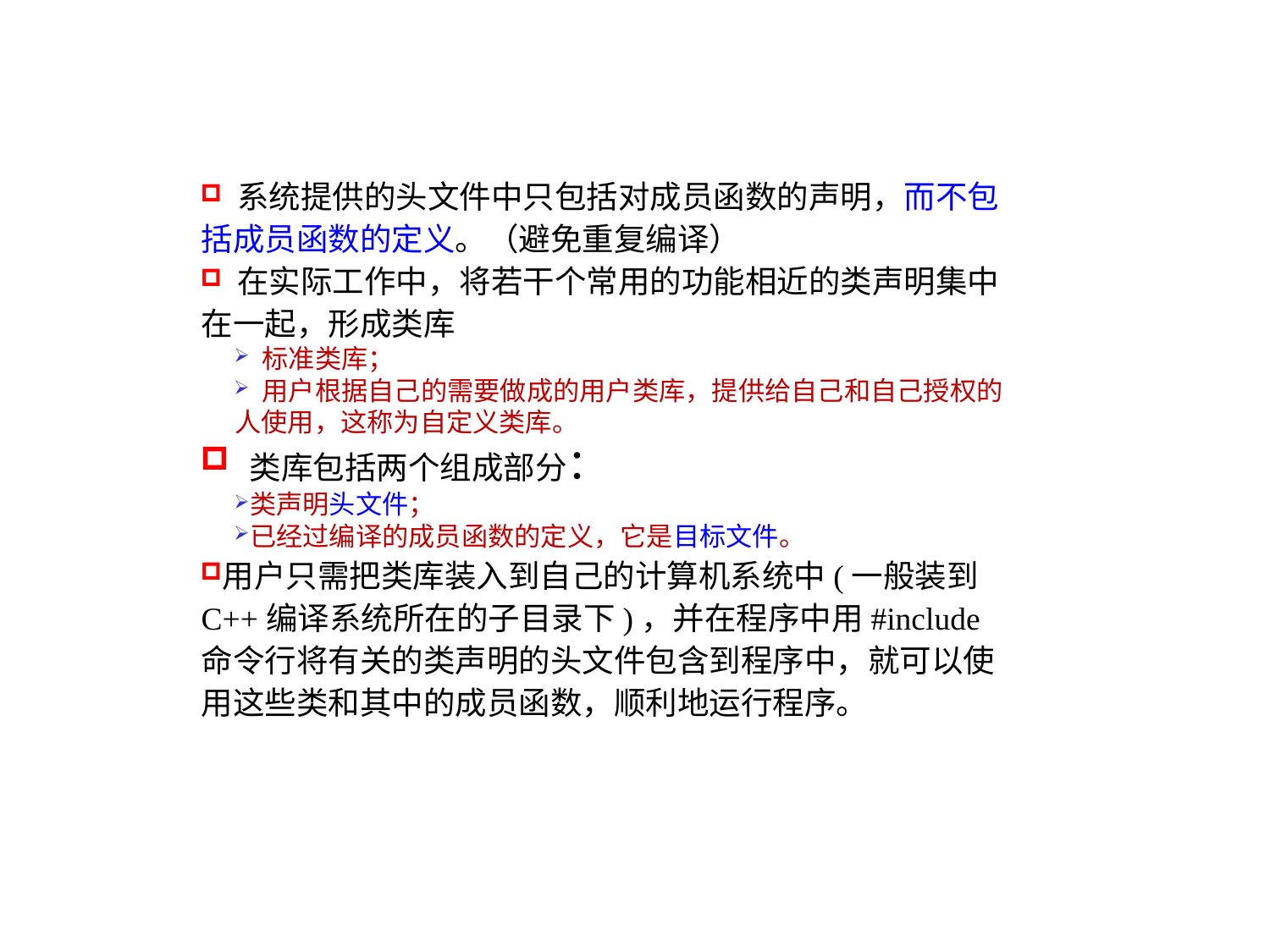

系统提供的头文件中只包括对成员函数的声明，而不包括成员函数的定义。（避免重复编译）
 在实际工作中，将若干个常用的功能相近的类声明集中在一起，形成类库
 标准类库；
 用户根据自己的需要做成的用户类库，提供给自己和自己授权的人使用，这称为自定义类库。
 类库包括两个组成部分：
类声明头文件；
已经过编译的成员函数的定义，它是目标文件。
用户只需把类库装入到自己的计算机系统中(一般装到C++编译系统所在的子目录下)，并在程序中用#include命令行将有关的类声明的头文件包含到程序中，就可以使用这些类和其中的成员函数，顺利地运行程序。